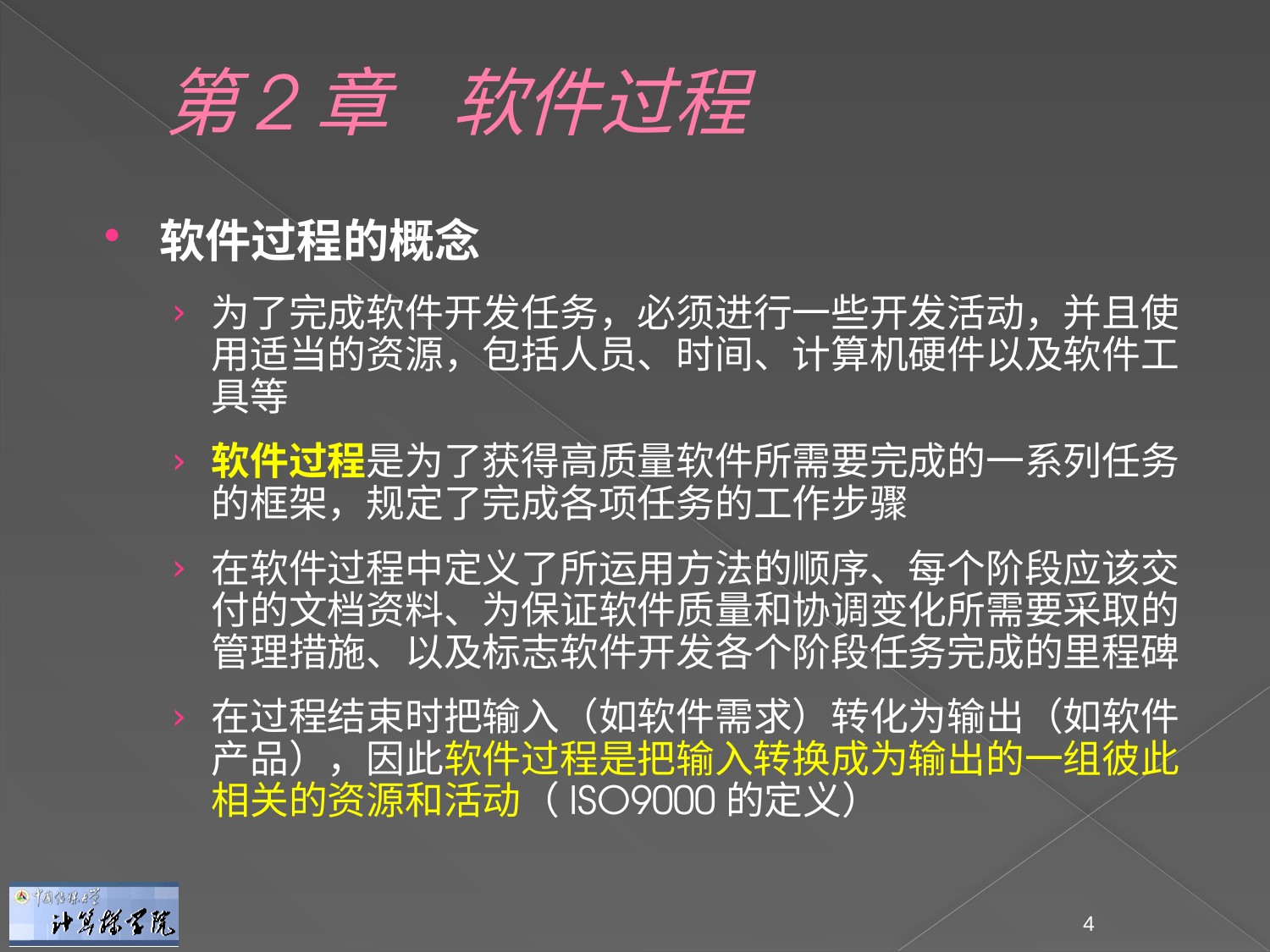

# 第2章	  软件过程
软件过程的概念
为了完成软件开发任务，必须进行一些开发活动，并且使用适当的资源，包括人员、时间、计算机硬件以及软件工具等
软件过程是为了获得高质量软件所需要完成的一系列任务的框架，规定了完成各项任务的工作步骤
在软件过程中定义了所运用方法的顺序、每个阶段应该交付的文档资料、为保证软件质量和协调变化所需要采取的管理措施、以及标志软件开发各个阶段任务完成的里程碑
在过程结束时把输入（如软件需求）转化为输出（如软件产品），因此软件过程是把输入转换成为输出的一组彼此相关的资源和活动（ISO9000的定义）
4